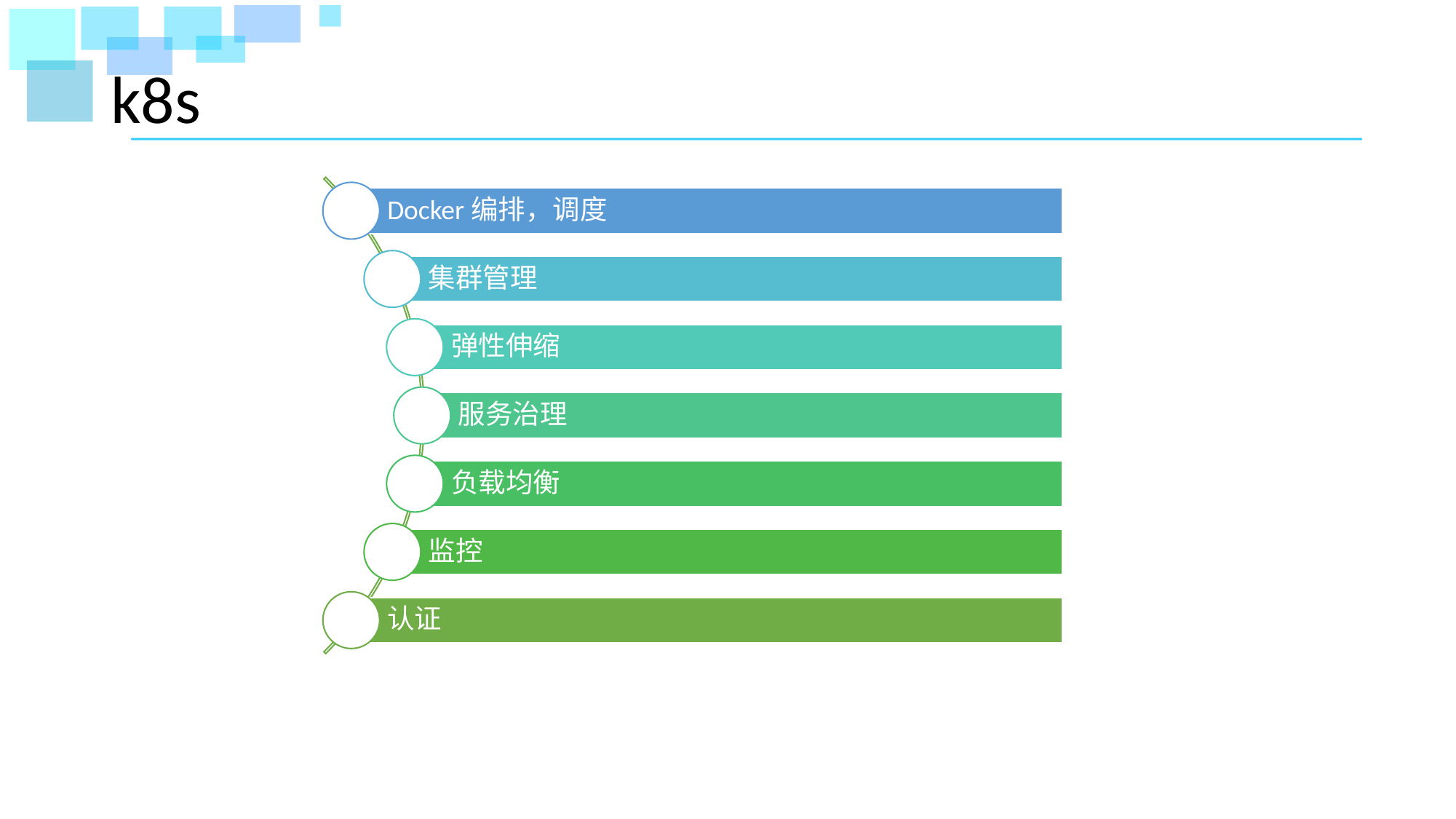

k8s
Docker编排，调度
集群管理
弹性伸缩
服务治理
负载均衡
监控
认证